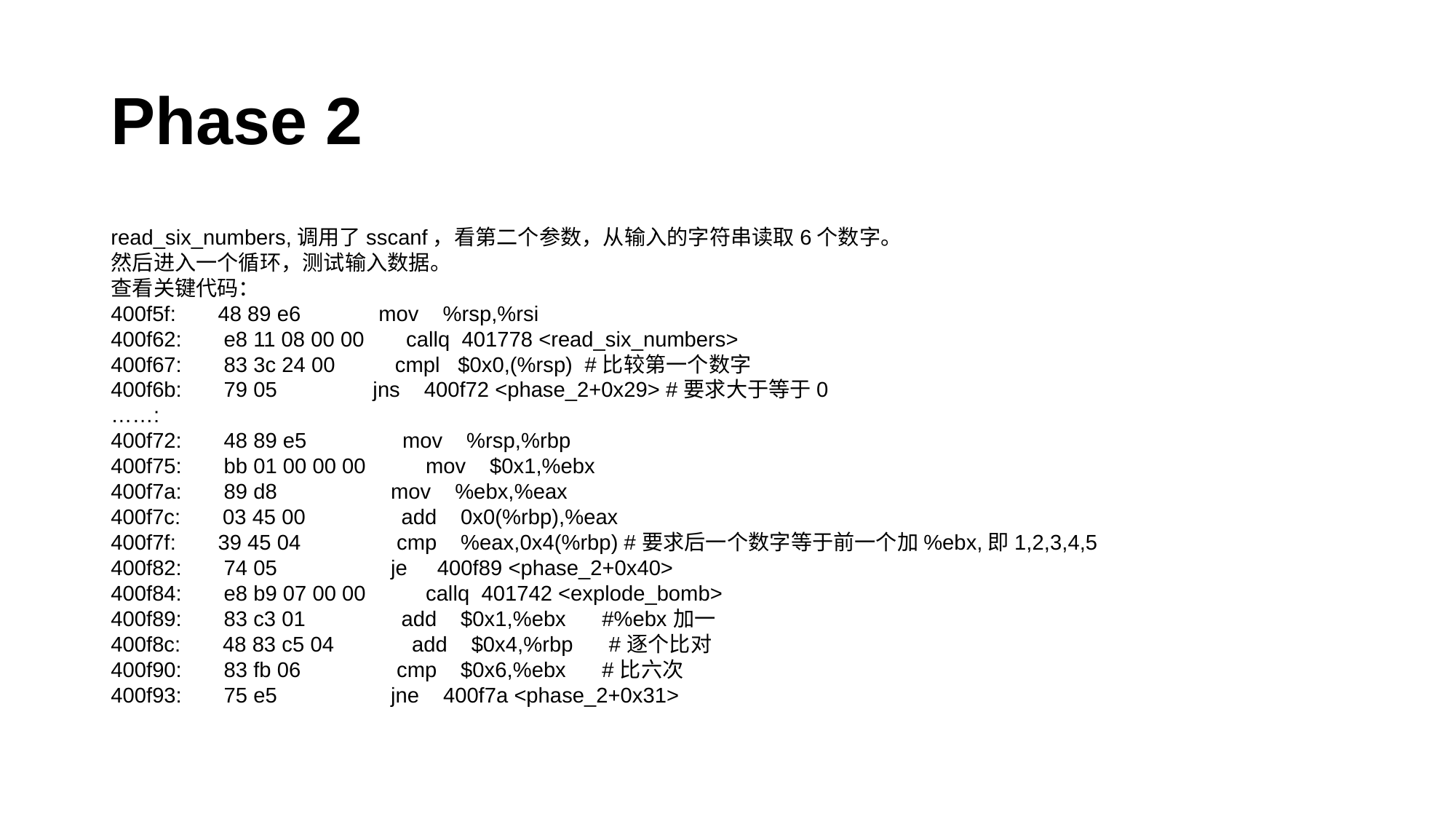

# Phase 2
read_six_numbers,调用了sscanf，看第二个参数，从输入的字符串读取6个数字。
然后进入一个循环，测试输入数据。
查看关键代码：
400f5f:       48 89 e6             mov    %rsp,%rsi
400f62:       e8 11 08 00 00       callq  401778 <read_six_numbers>
400f67:       83 3c 24 00          cmpl   $0x0,(%rsp)  #比较第一个数字
400f6b:       79 05                jns    400f72 <phase_2+0x29> #要求大于等于0
……:
400f72:       48 89 e5                mov    %rsp,%rbp
400f75:       bb 01 00 00 00          mov    $0x1,%ebx
400f7a:       89 d8                   mov    %ebx,%eax
400f7c:       03 45 00                add    0x0(%rbp),%eax
400f7f:       39 45 04                cmp    %eax,0x4(%rbp) #要求后一个数字等于前一个加%ebx,即1,2,3,4,5
400f82:       74 05                   je     400f89 <phase_2+0x40>
400f84:       e8 b9 07 00 00          callq  401742 <explode_bomb>
400f89:       83 c3 01                add    $0x1,%ebx      #%ebx加一
400f8c:       48 83 c5 04             add    $0x4,%rbp      #逐个比对
400f90:       83 fb 06                cmp    $0x6,%ebx      #比六次
400f93:       75 e5                   jne    400f7a <phase_2+0x31>